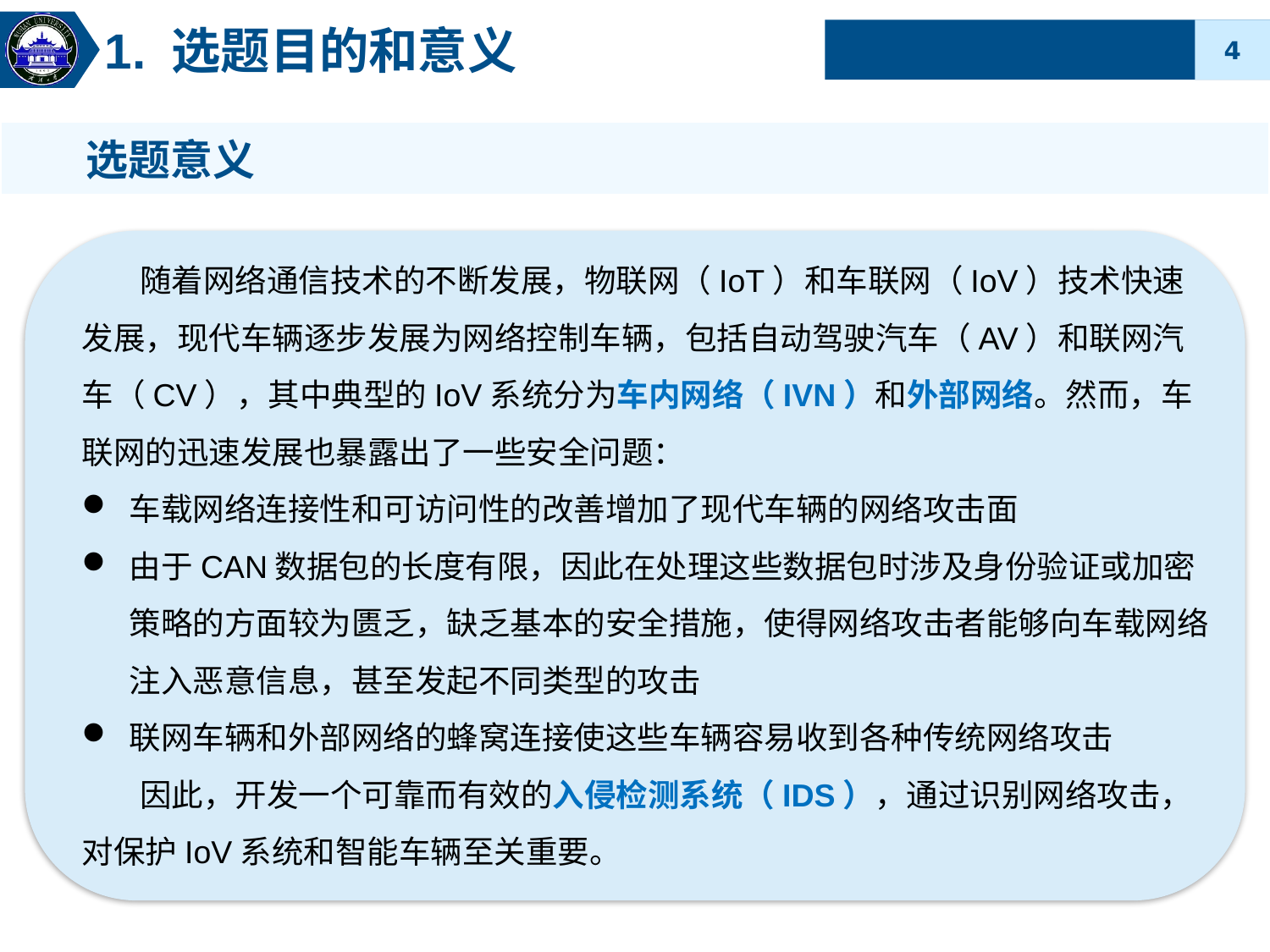

1. 选题目的和意义
        选题意义

       随着网络通信技术的不断发展，物联网（IoT）和车联网（IoV）技术快速发展，现代车辆逐步发展为网络控制车辆，包括自动驾驶汽车（AV）和联网汽车（CV），其中典型的IoV系统分为车内网络（IVN）和外部网络。然而，车联网的迅速发展也暴露出了一些安全问题：
车载网络连接性和可访问性的改善增加了现代车辆的网络攻击面
由于CAN数据包的长度有限，因此在处理这些数据包时涉及身份验证或加密策略的方面较为匮乏，缺乏基本的安全措施，使得网络攻击者能够向车载网络注入恶意信息，甚至发起不同类型的攻击
联网车辆和外部网络的蜂窝连接使这些车辆容易收到各种传统网络攻击
       因此，开发一个可靠而有效的入侵检测系统（IDS），通过识别网络攻击，对保护IoV系统和智能车辆至关重要。